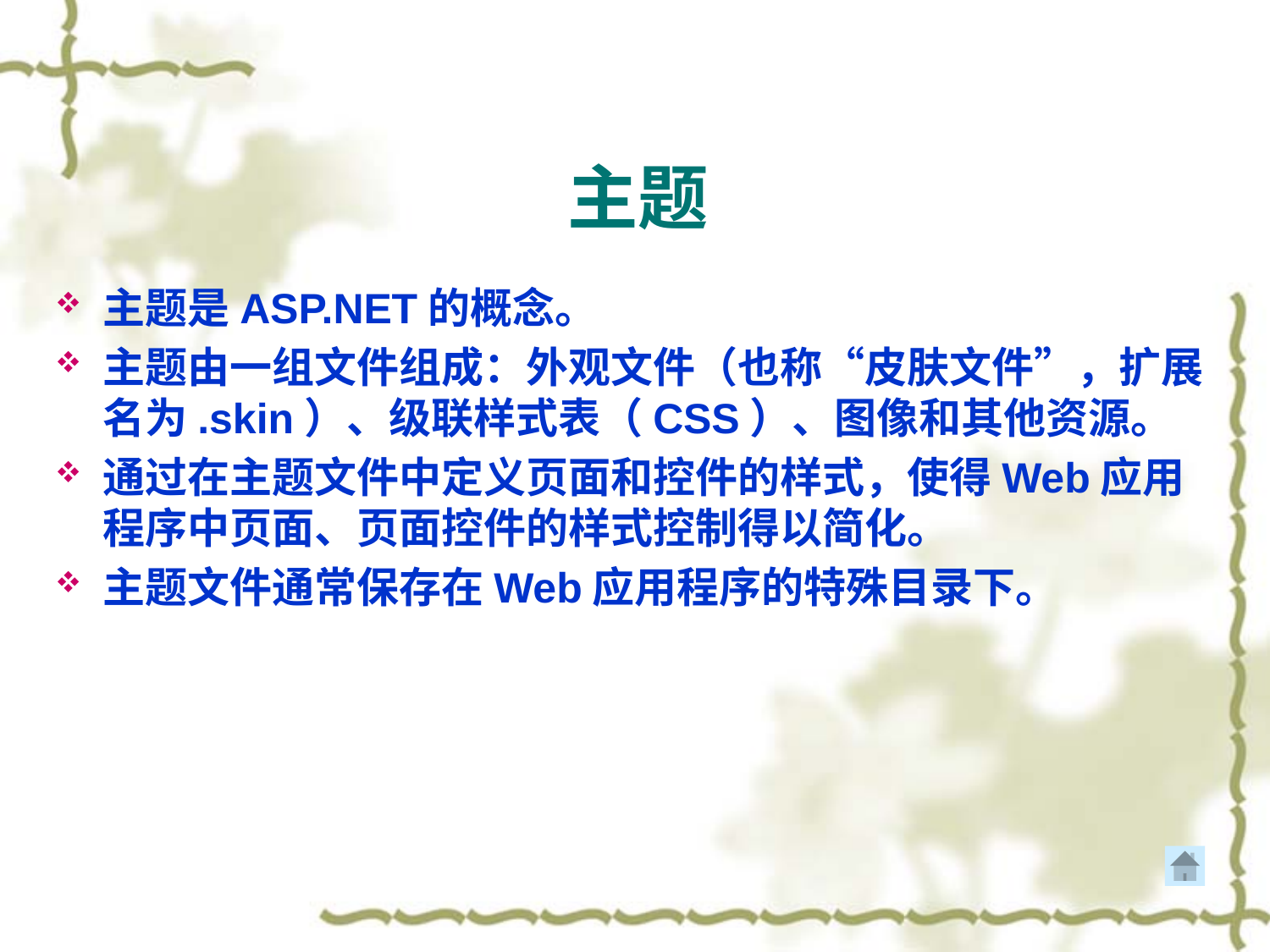

# 主题
主题是ASP.NET的概念。
主题由一组文件组成：外观文件（也称“皮肤文件”，扩展名为.skin）、级联样式表（CSS）、图像和其他资源。
通过在主题文件中定义页面和控件的样式，使得Web应用程序中页面、页面控件的样式控制得以简化。
主题文件通常保存在Web应用程序的特殊目录下。